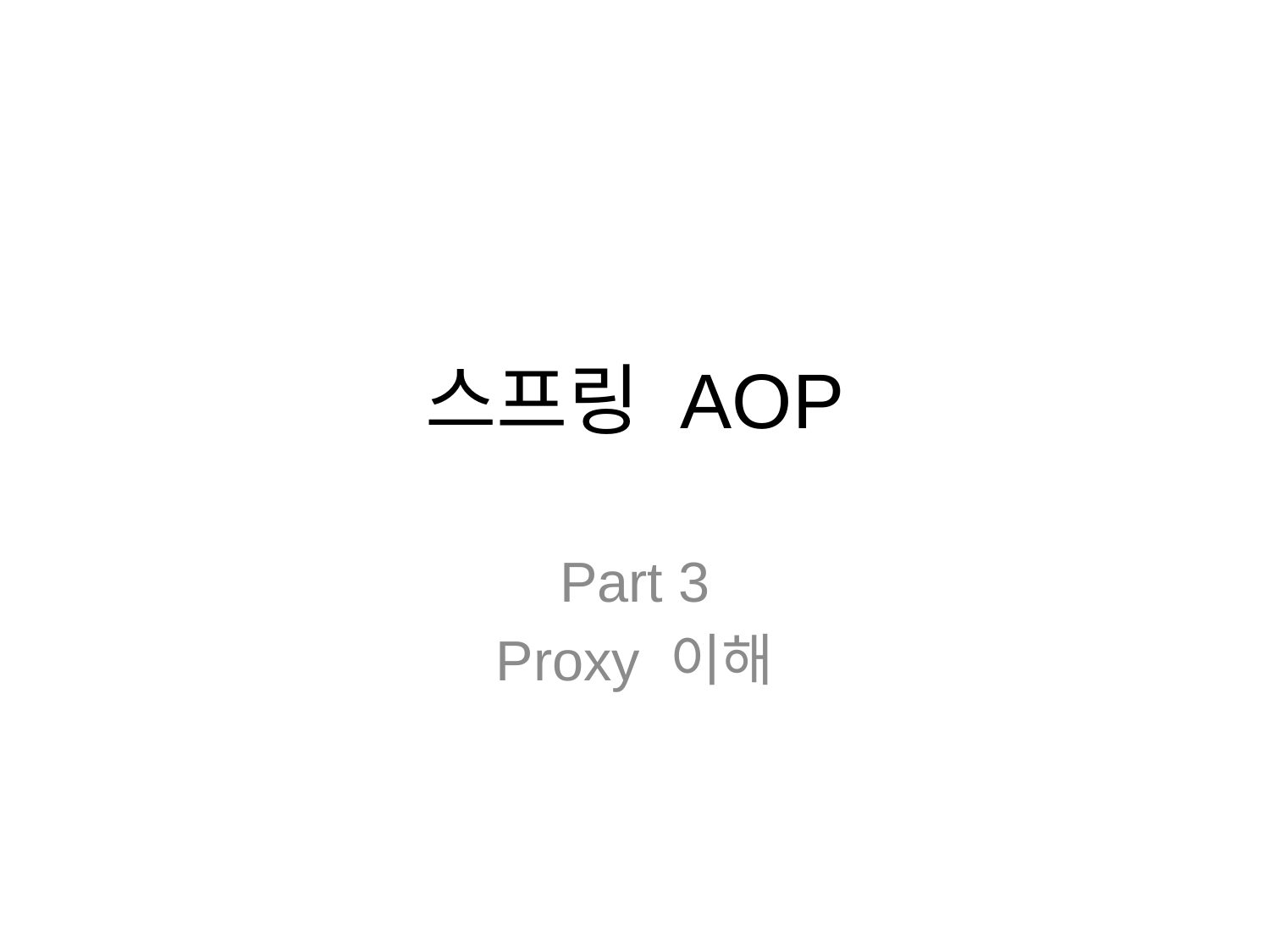

# 스프링 AOP
Part 3
Proxy 이해